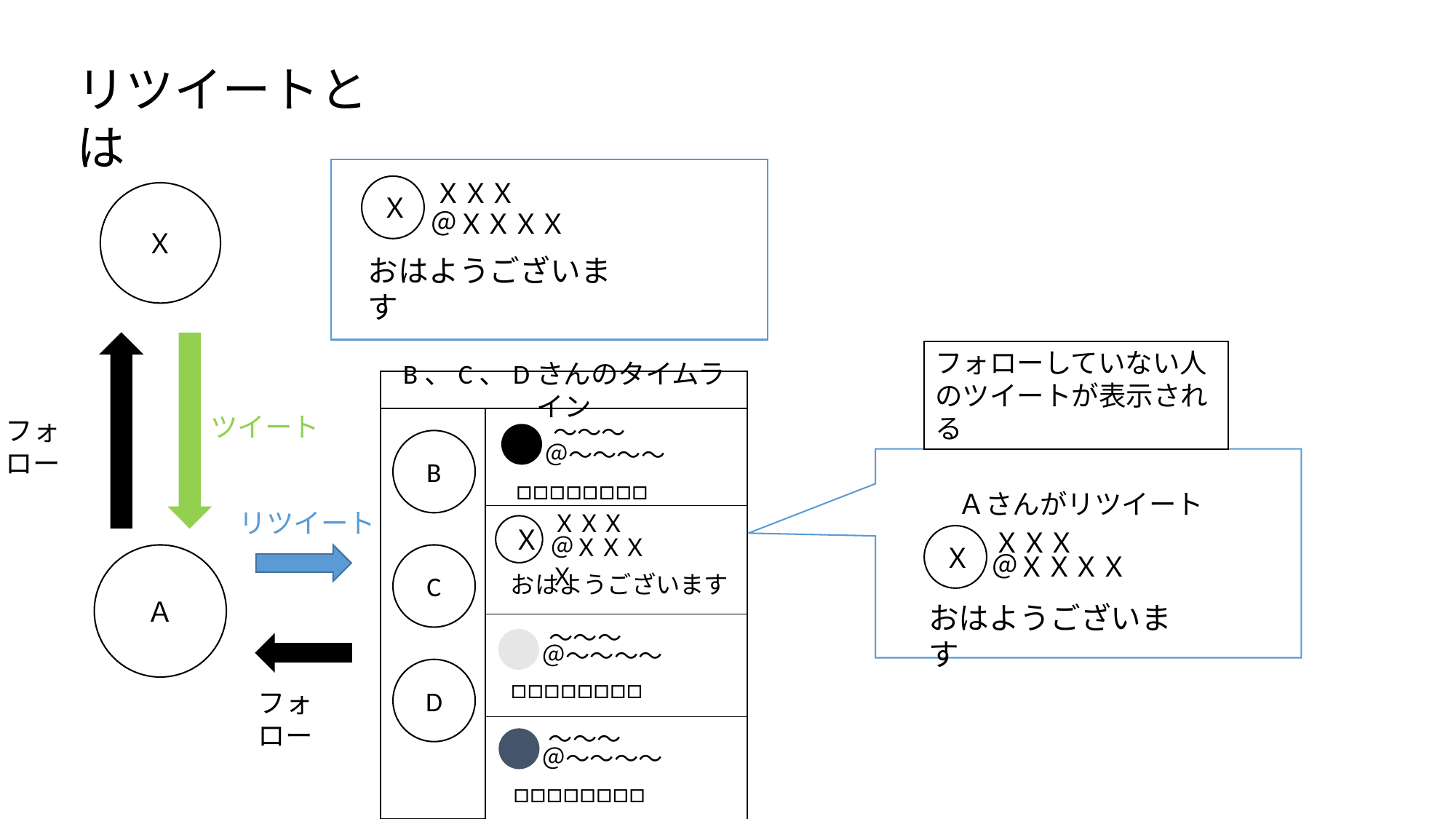

リツイートとは

ＸＸＸ
Ｘ
Ｘ
＠ＸＸＸＸ
おはようございます

フォローしていない人のツイートが表示される
B、C、Dさんのタイムライン
ツイート
フォロー

～～～

B
＠～～～～

□□□□□□□□
Ａさんがリツイート
リツイート
ＸＸＸ
Ｘ
ＸＸＸ
Ｘ
＠ＸＸＸＸ
＠ＸＸＸＸ
Ａ

C
おはようございます
おはようございます
～～～

＠～～～～
D
□□□□□□□□
フォロー
～～～

＠～～～～
□□□□□□□□